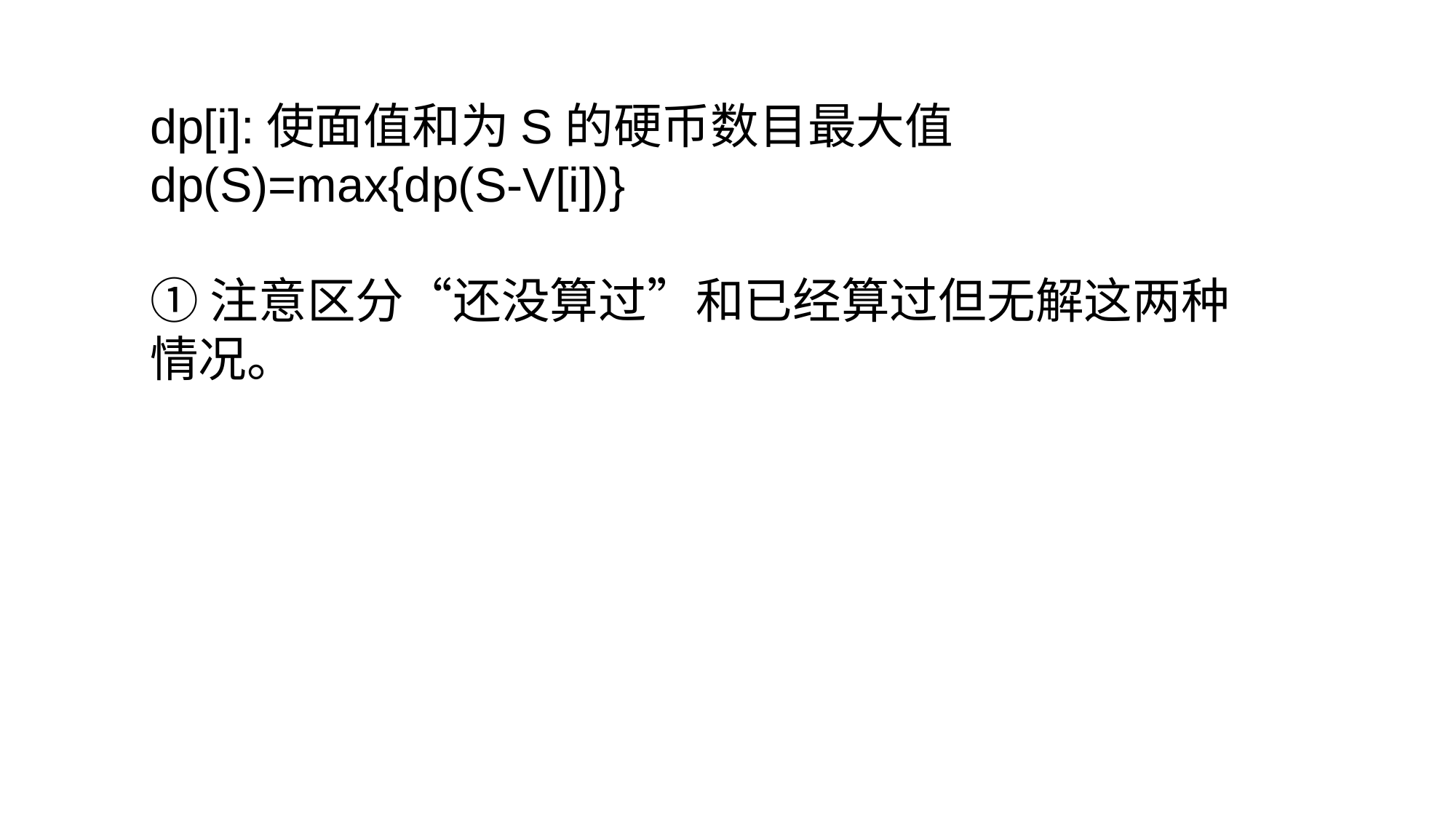

dp[i]:使面值和为S的硬币数目最大值
dp(S)=max{dp(S-V[i])}

①注意区分“还没算过”和已经算过但无解这两种情况。